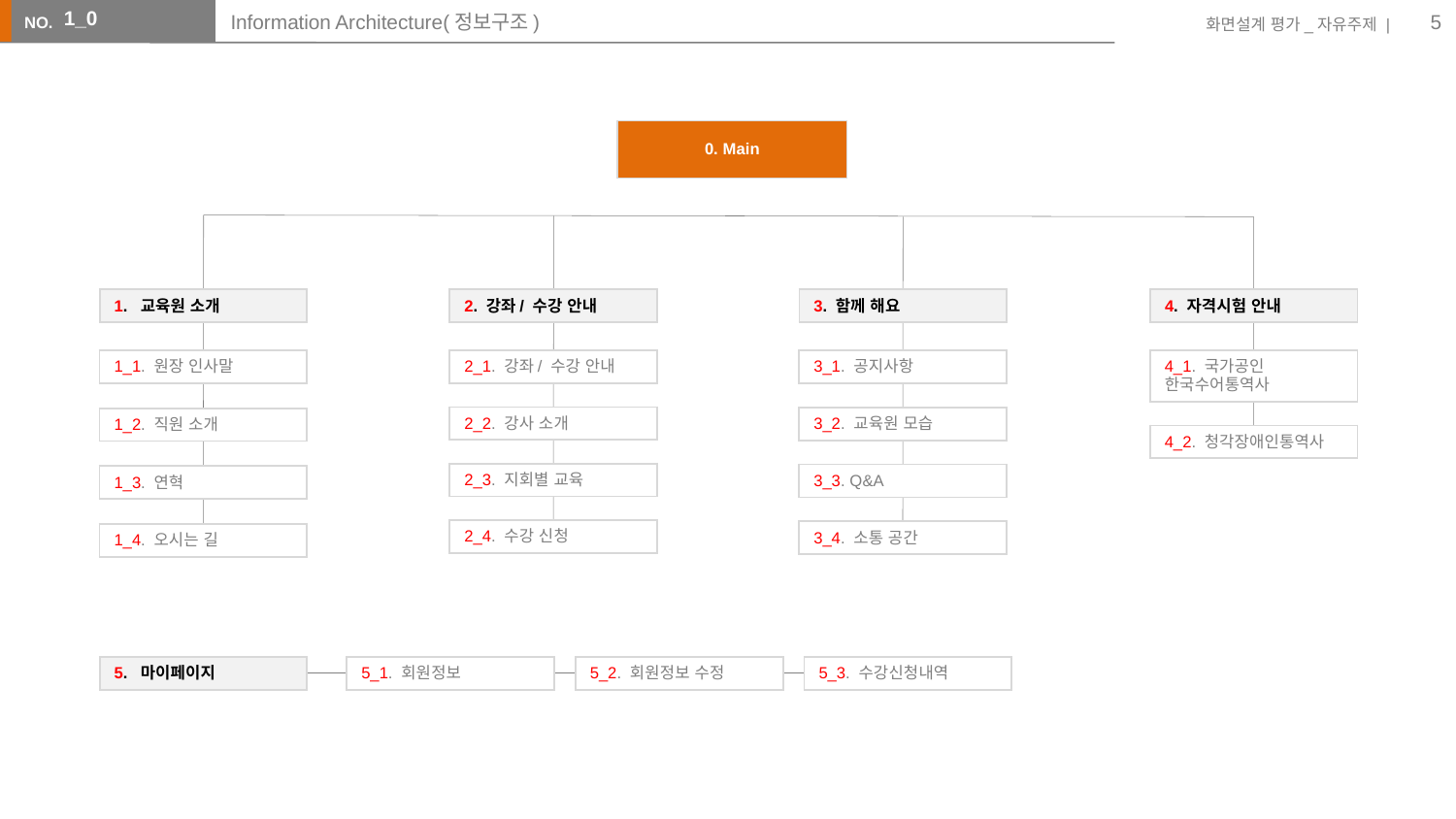

5
1_0
# Information Architecture(정보구조)
| 0. Main |
| --- |
| 1. 교육원 소개 |
| --- |
| 2. 강좌/ 수강 안내 |
| --- |
| 3. 함께 해요 |
| --- |
| 4. 자격시험 안내 |
| --- |
| 1\_1. 원장 인사말 |
| --- |
| 2\_1. 강좌/ 수강 안내 |
| --- |
| 3\_1. 공지사항 |
| --- |
| 4\_1. 국가공인 한국수어통역사 |
| --- |
| 2\_2. 강사 소개 |
| --- |
| 3\_2. 교육원 모습 |
| --- |
| 1\_2. 직원 소개 |
| --- |
| 4\_2. 청각장애인통역사 |
| --- |
| 2\_3. 지회별 교육 |
| --- |
| 3\_3. Q&A |
| --- |
| 1\_3. 연혁 |
| --- |
| 2\_4. 수강 신청 |
| --- |
| 3\_4. 소통 공간 |
| --- |
| 1\_4. 오시는 길 |
| --- |
| 5. 마이페이지 |
| --- |
| 5\_1. 회원정보 |
| --- |
| 5\_2. 회원정보 수정 |
| --- |
| 5\_3. 수강신청내역 |
| --- |